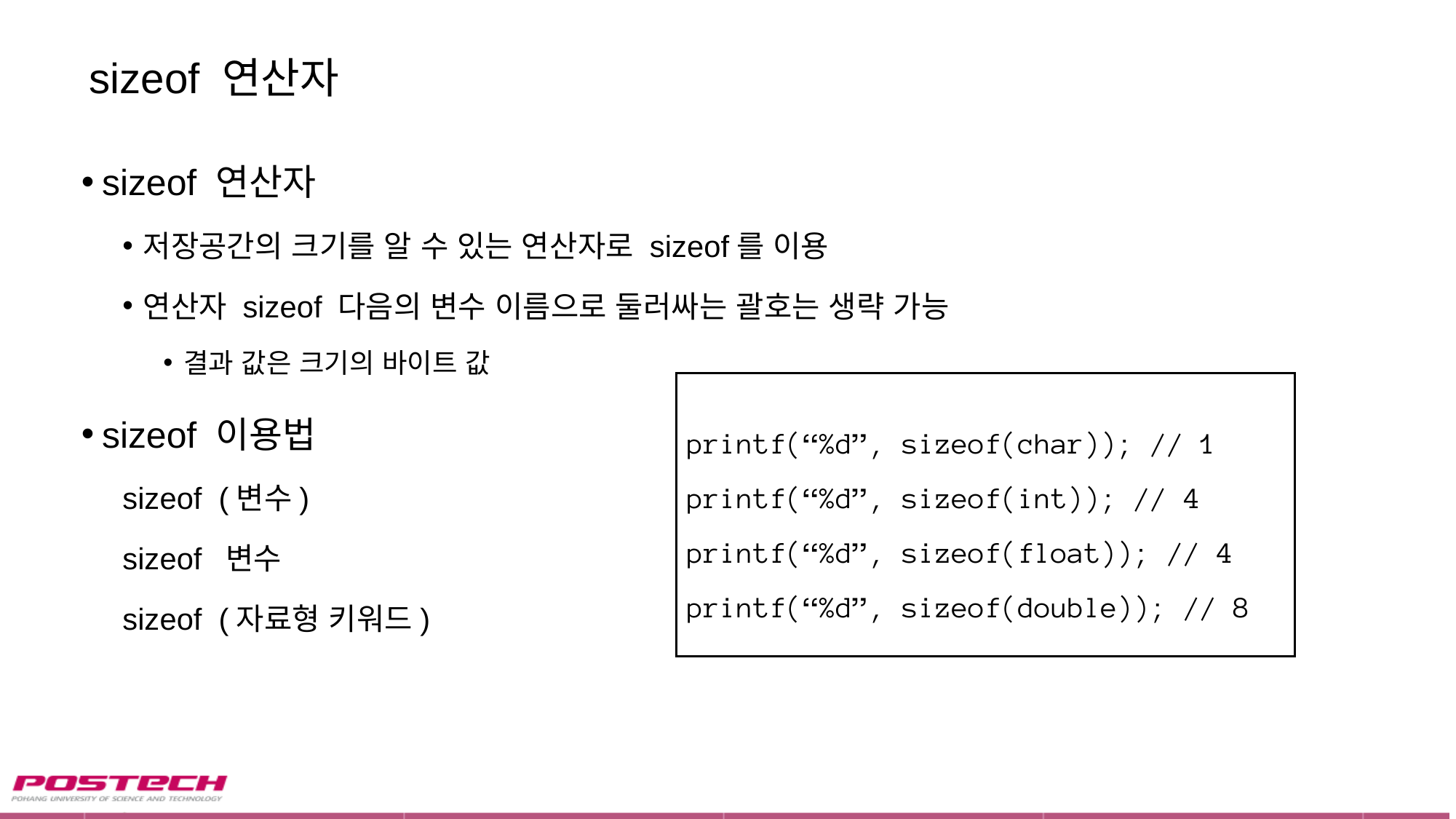

# sizeof 연산자
sizeof 연산자
저장공간의 크기를 알 수 있는 연산자로 sizeof를 이용
연산자 sizeof 다음의 변수 이름으로 둘러싸는 괄호는 생략 가능
결과 값은 크기의 바이트 값
sizeof 이용법
sizeof  (변수)
sizeof  변수
sizeof  (자료형 키워드)
printf(“%d”, sizeof(char)); // 1
printf(“%d”, sizeof(int)); // 4
printf(“%d”, sizeof(float)); // 4
printf(“%d”, sizeof(double)); // 8